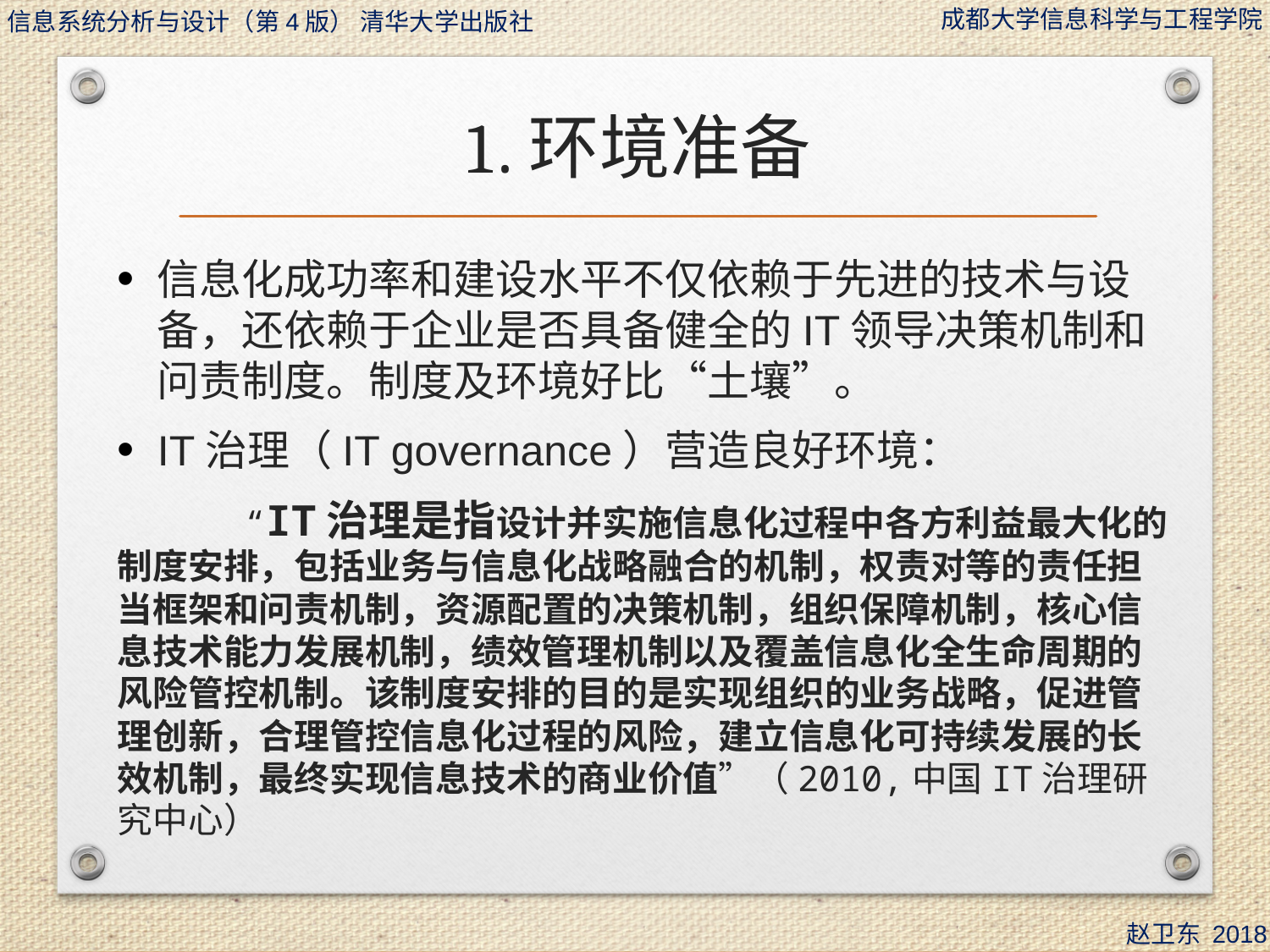

# 1.环境准备
信息化成功率和建设水平不仅依赖于先进的技术与设备，还依赖于企业是否具备健全的IT领导决策机制和问责制度。制度及环境好比“土壤”。
IT治理（IT governance）营造良好环境：
	“IT治理是指设计并实施信息化过程中各方利益最大化的制度安排，包括业务与信息化战略融合的机制，权责对等的责任担当框架和问责机制，资源配置的决策机制，组织保障机制，核心信息技术能力发展机制，绩效管理机制以及覆盖信息化全生命周期的风险管控机制。该制度安排的目的是实现组织的业务战略，促进管理创新，合理管控信息化过程的风险，建立信息化可持续发展的长效机制，最终实现信息技术的商业价值”（2010,中国IT治理研究中心）